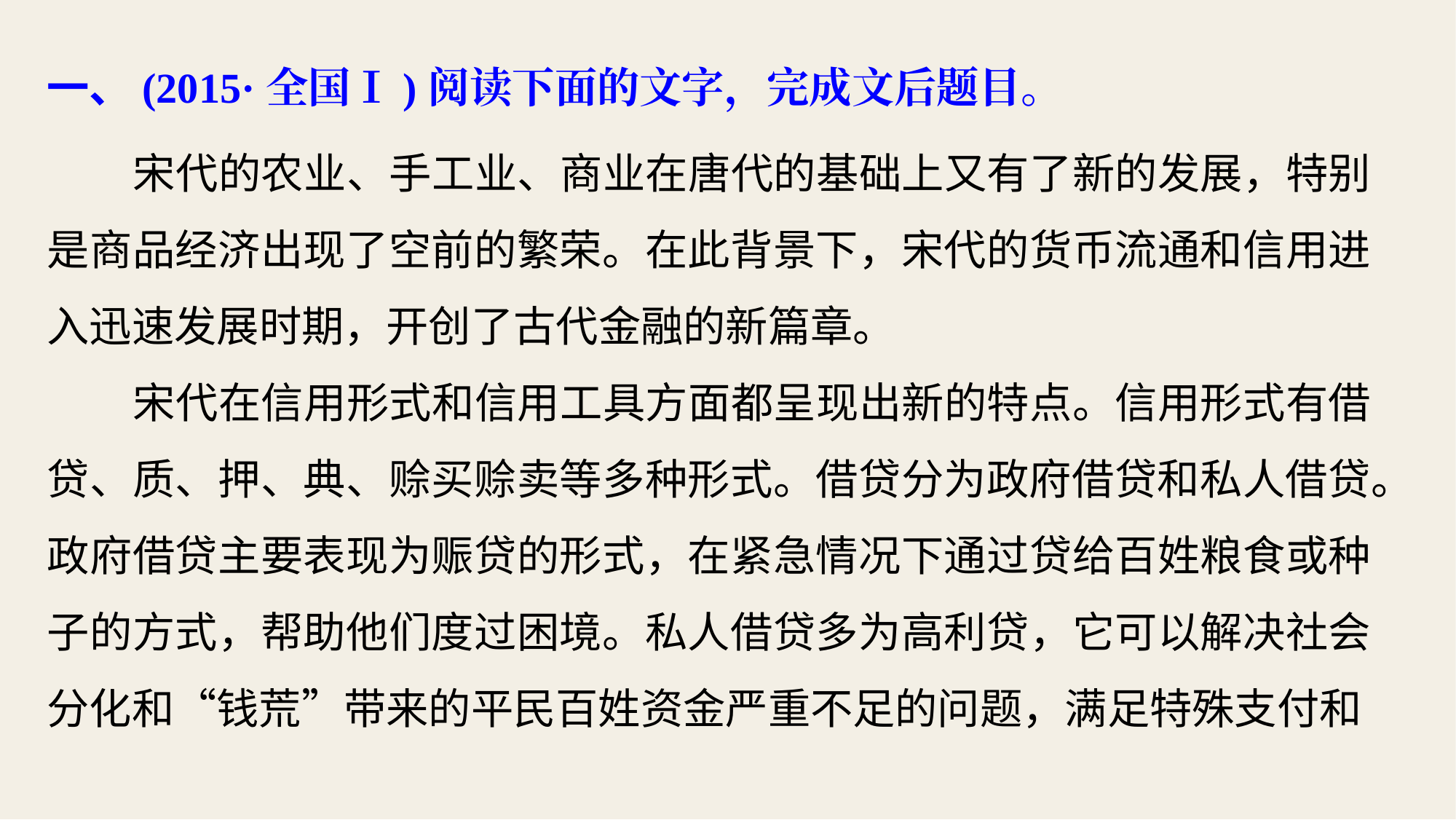

一、(2015·全国Ⅰ)阅读下面的文字，完成文后题目。
宋代的农业、手工业、商业在唐代的基础上又有了新的发展，特别是商品经济出现了空前的繁荣。在此背景下，宋代的货币流通和信用进入迅速发展时期，开创了古代金融的新篇章。
宋代在信用形式和信用工具方面都呈现出新的特点。信用形式有借贷、质、押、典、赊买赊卖等多种形式。借贷分为政府借贷和私人借贷。政府借贷主要表现为赈贷的形式，在紧急情况下通过贷给百姓粮食或种子的方式，帮助他们度过困境。私人借贷多为高利贷，它可以解决社会分化和“钱荒”带来的平民百姓资金严重不足的问题，满足特殊支付和